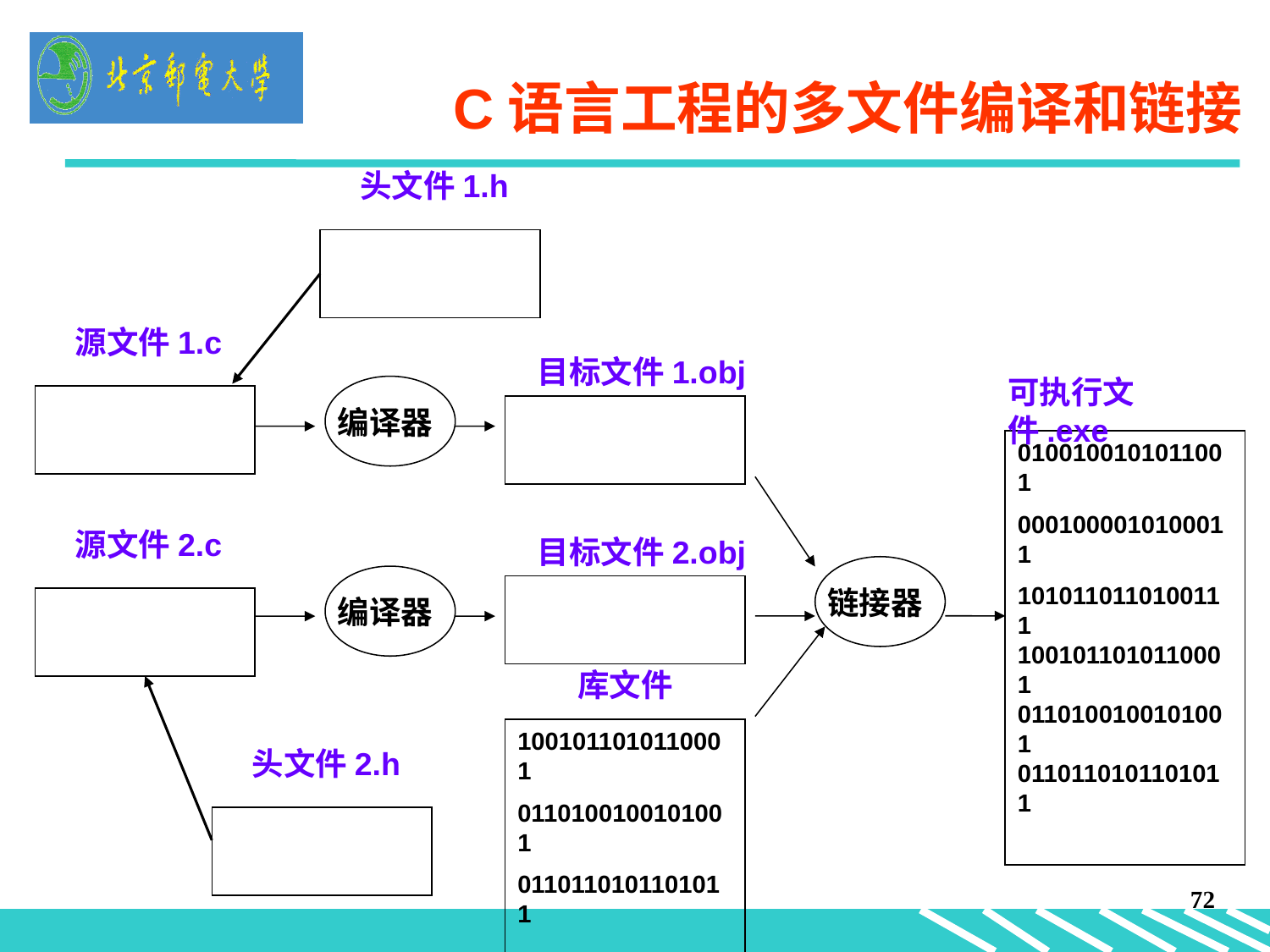

# C语言工程的多文件编译和链接
头文件1.h

源文件1.c

目标文件1.obj

可执行文件.exe
0100100101011001
0001000010100011
1010110110100111
1001011010110001
0110100100101001
0110110101101011

编译器

源文件2.c

目标文件2.obj

链接器

编译器

库文件
1001011010110001
0110100100101001
0110110101101011

头文件2.h

72